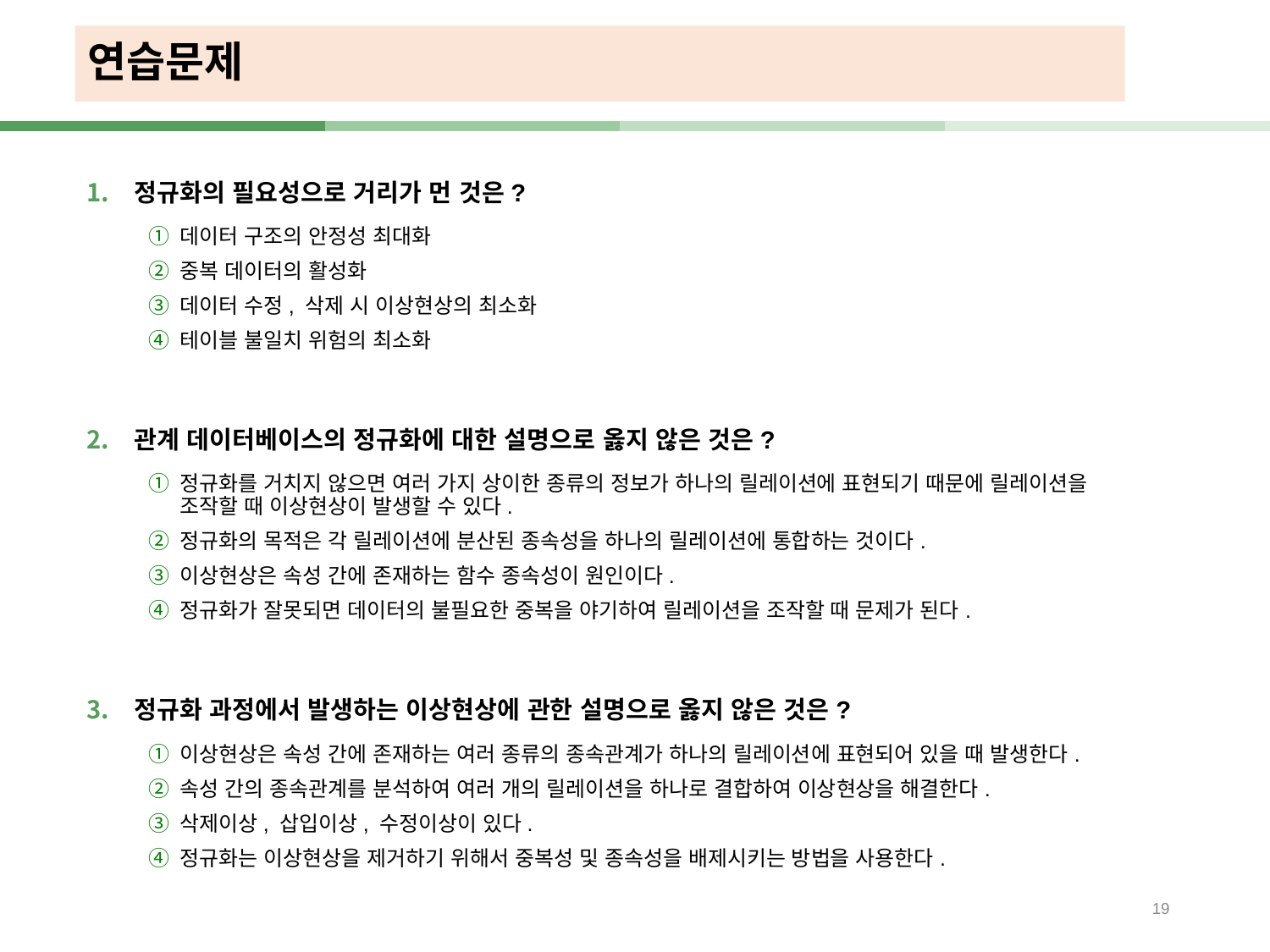

# 연습문제
정규화의 필요성으로 거리가 먼 것은?

데이터 구조의 안정성 최대화
중복 데이터의 활성화
데이터 수정, 삭제 시 이상현상의 최소화
테이블 불일치 위험의 최소화

관계 데이터베이스의 정규화에 대한 설명으로 옳지 않은 것은?

정규화를 거치지 않으면 여러 가지 상이한 종류의 정보가 하나의 릴레이션에 표현되기 때문에 릴레이션을
조작할 때 이상현상이 발생할 수 있다.
정규화의 목적은 각 릴레이션에 분산된 종속성을 하나의 릴레이션에 통합하는 것이다.
이상현상은 속성 간에 존재하는 함수 종속성이 원인이다.
정규화가 잘못되면 데이터의 불필요한 중복을 야기하여 릴레이션을 조작할 때 문제가 된다.

정규화 과정에서 발생하는 이상현상에 관한 설명으로 옳지 않은 것은?

이상현상은 속성 간에 존재하는 여러 종류의 종속관계가 하나의 릴레이션에 표현되어 있을 때 발생한다.
속성 간의 종속관계를 분석하여 여러 개의 릴레이션을 하나로 결합하여 이상현상을 해결한다.
삭제이상, 삽입이상, 수정이상이 있다.
정규화는 이상현상을 제거하기 위해서 중복성 및 종속성을 배제시키는 방법을 사용한다.

19